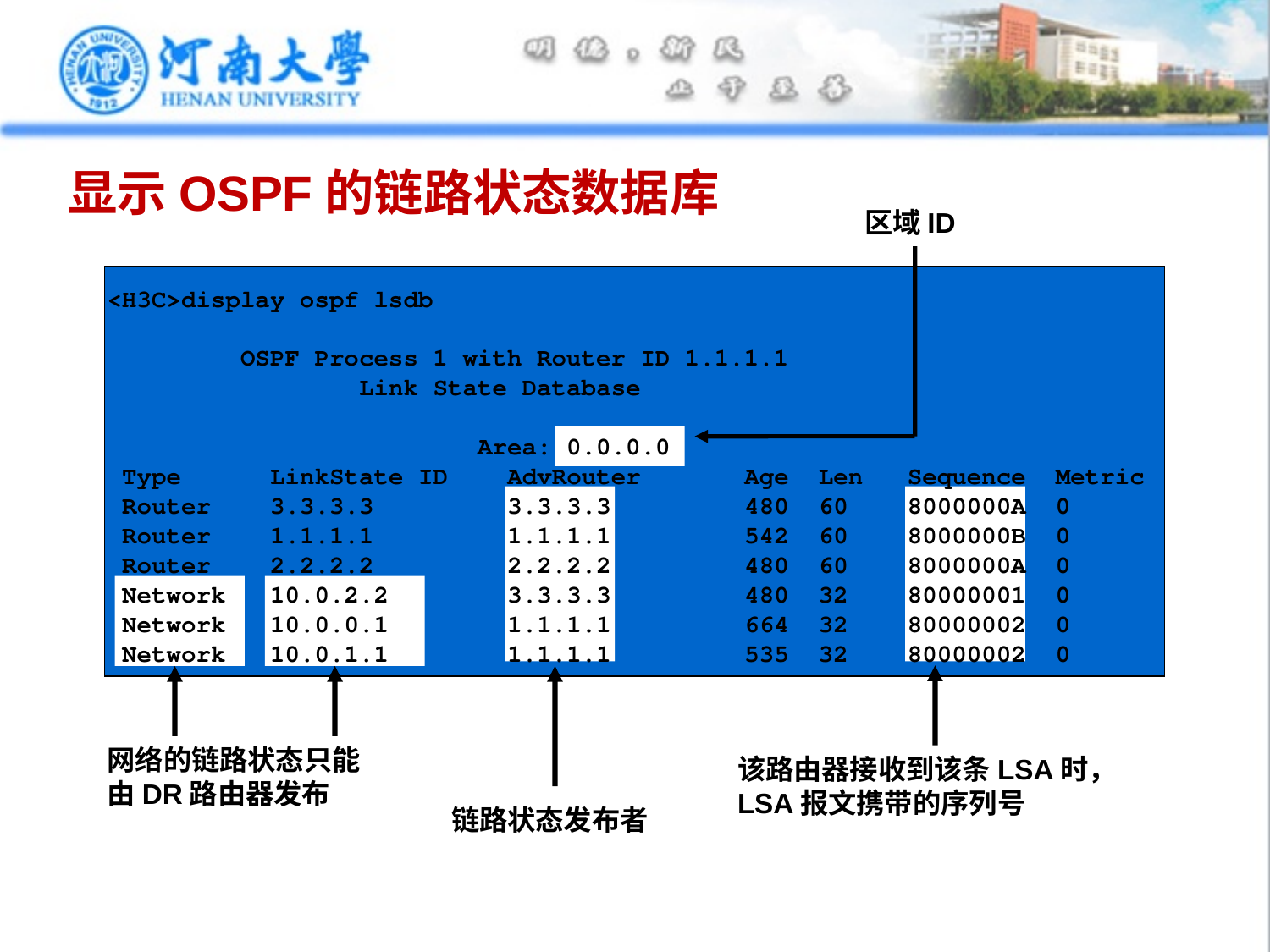

# 显示OSPF的链路状态数据库
区域ID

网络的链路状态只能
由DR路由器发布
该路由器接收到该条LSA时，
LSA报文携带的序列号
链路状态发布者

<H3C>display ospf lsdb

         OSPF Process 1 with Router ID 1.1.1.1
                 Link State Database

                         Area: 0.0.0.0
 Type      LinkState ID    AdvRouter       Age  Len   Sequence  Metric
 Router    3.3.3.3         3.3.3.3         480  60    8000000A  0
 Router    1.1.1.1         1.1.1.1         542  60    8000000B  0
 Router    2.2.2.2         2.2.2.2         480  60    8000000A  0
 Network   10.0.2.2        3.3.3.3         480  32    80000001  0
 Network   10.0.0.1        1.1.1.1         664  32    80000002  0
 Network   10.0.1.1        1.1.1.1         535  32    80000002  0